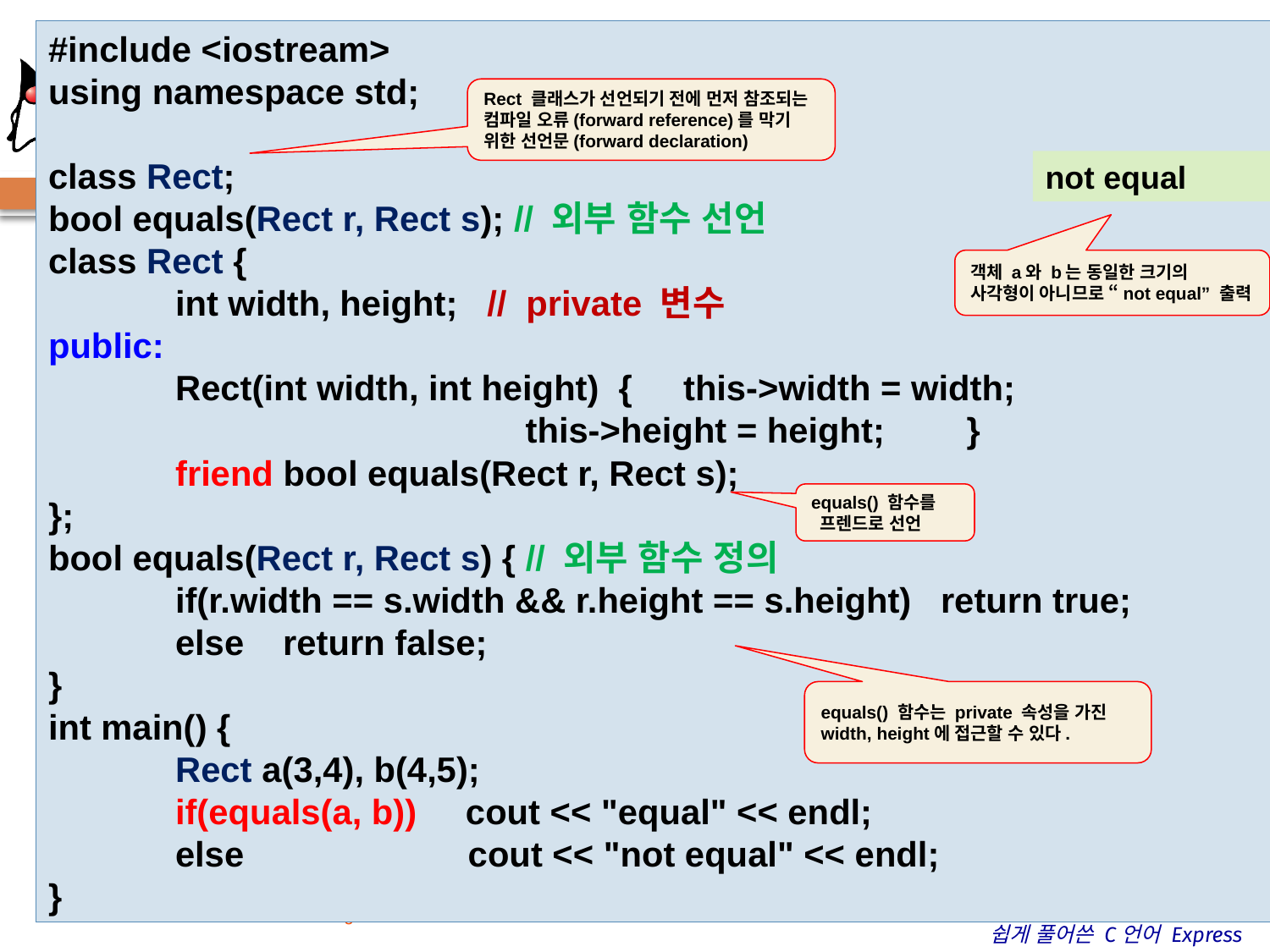

#include <iostream>
using namespace std;

class Rect;
bool equals(Rect r, Rect s); // 외부 함수 선언
class Rect {
	int width, height;   //  private 변수
public:
	Rect(int width, int height)  { 	this->width = width;
                                                 this->height = height;	   }
	friend bool equals(Rect r, Rect s);
};
bool equals(Rect r, Rect s) { // 외부 함수 정의
	if(r.width == s.width && r.height == s.height)   return true;
	else    return false;
}
int main() {
	Rect a(3,4), b(4,5);
	if(equals(a, b))     cout << "equal" << endl;
	else                       cout << "not equal" << endl;
}
# 예제 7–1 프렌드 함수 만들기
Rect 클래스가 선언되기 전에 먼저 참조되는 컴파일 오류(forward reference)를 막기 위한 선언문(forward declaration)
6
not equal
객체 a와 b는 동일한 크기의 사각형이 아니므로 “not equal” 출력
equals() 함수를
 프렌드로 선언
equals() 함수는 private 속성을 가진 width, height에 접근할 수 있다.